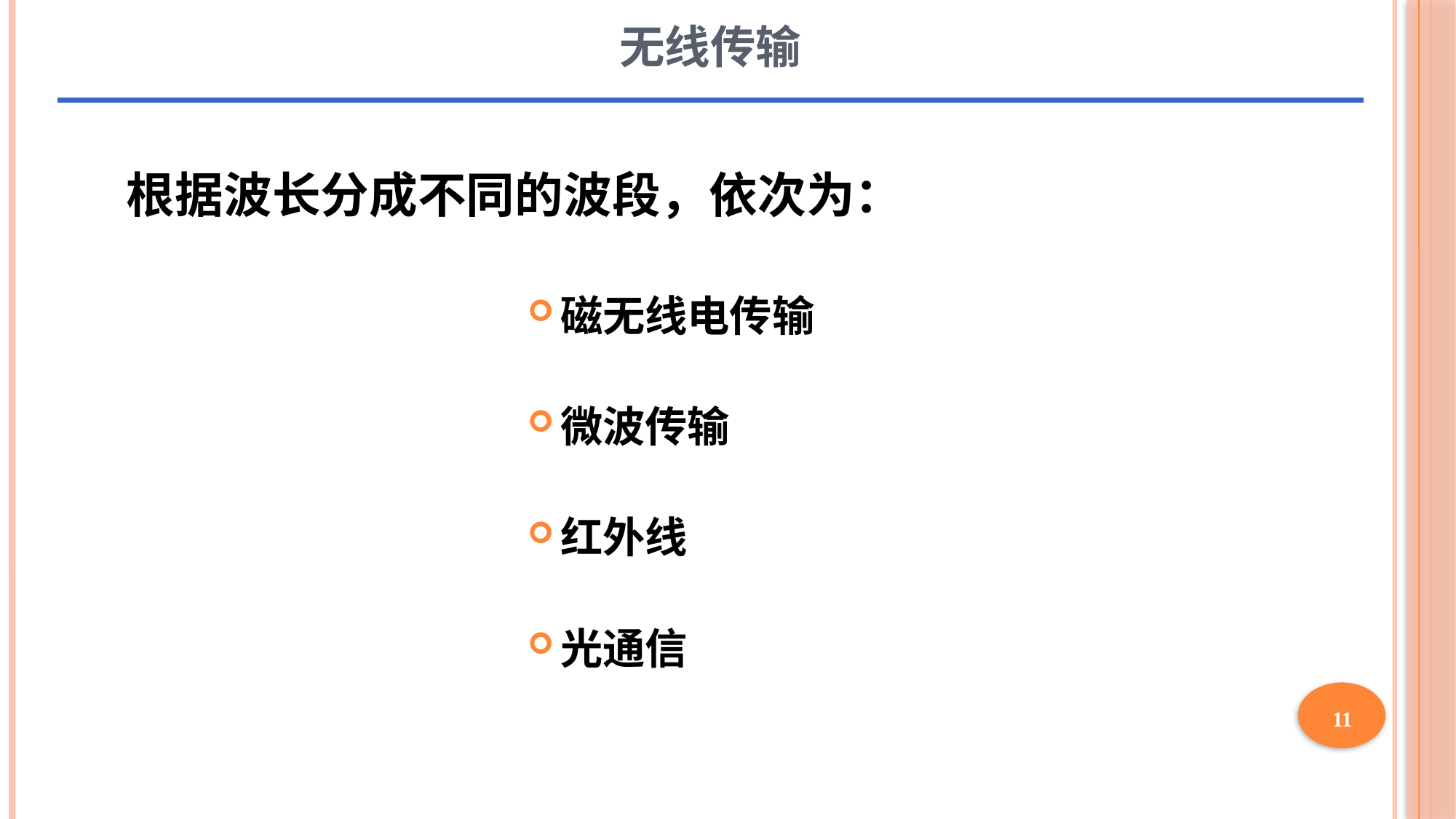

无线传输
根据波长分成不同的波段，依次为：
磁无线电传输
微波传输
红外线
光通信
11